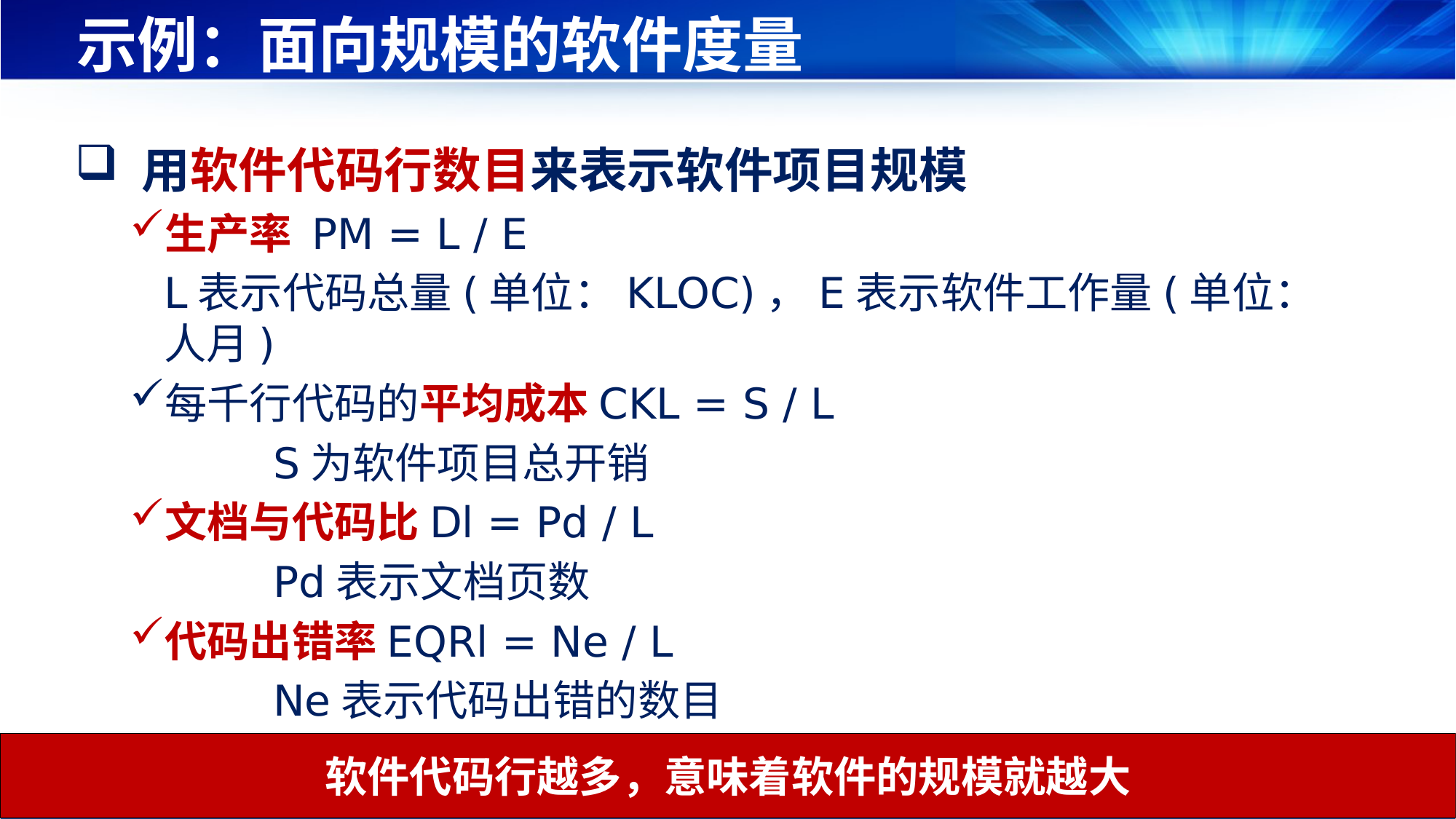

# 示例：面向规模的软件度量
 用软件代码行数目来表示软件项目规模
生产率 PM = L / E
	L表示代码总量(单位：KLOC)，E表示软件工作量(单位：人月)
每千行代码的平均成本CKL = S / L
		S为软件项目总开销
文档与代码比Dl = Pd / L
		Pd表示文档页数
代码出错率EQRl = Ne / L
		Ne表示代码出错的数目
软件代码行越多，意味着软件的规模就越大